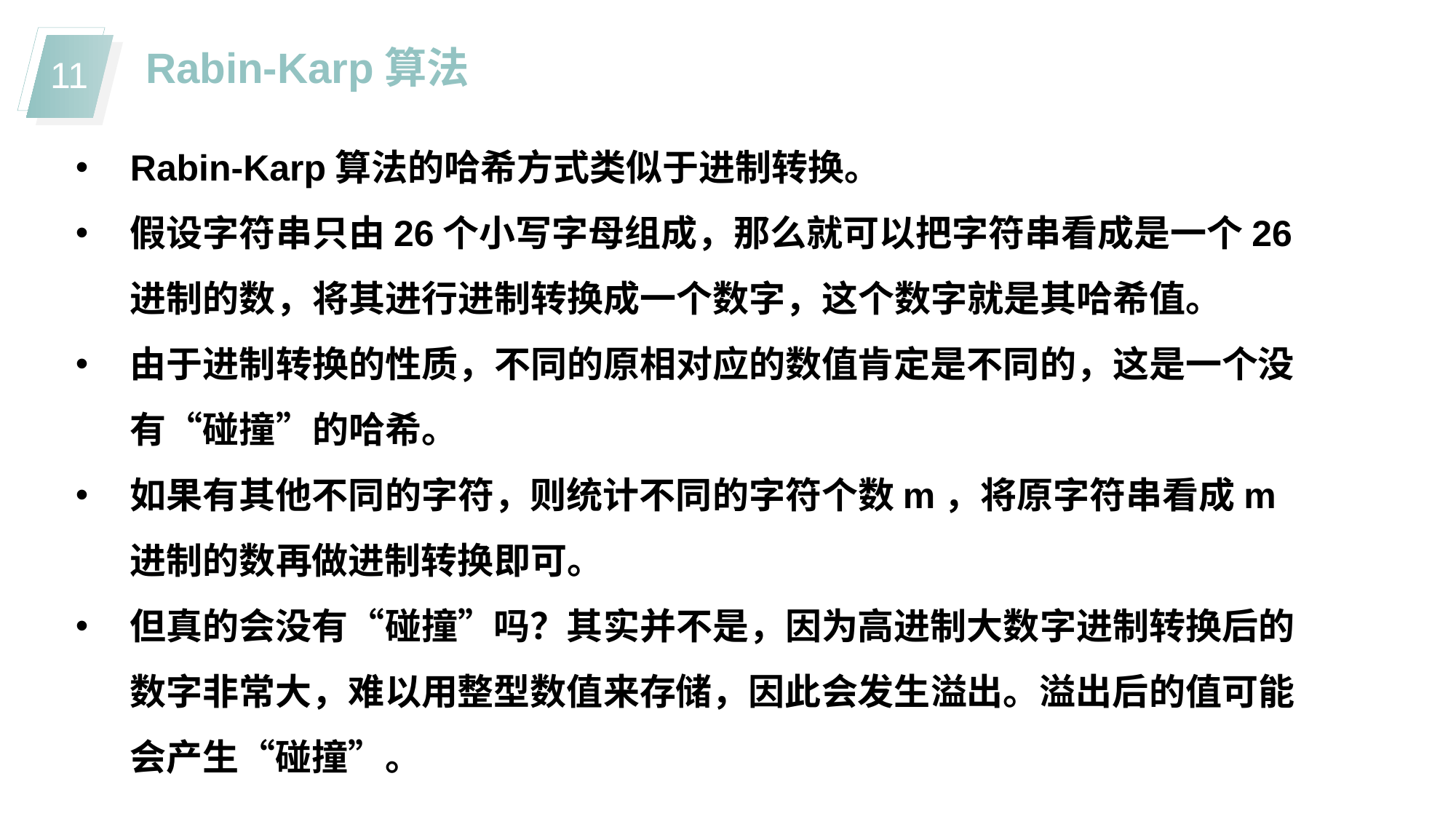

Rabin-Karp算法
Rabin-Karp算法的哈希方式类似于进制转换。
假设字符串只由26个小写字母组成，那么就可以把字符串看成是一个26进制的数，将其进行进制转换成一个数字，这个数字就是其哈希值。
由于进制转换的性质，不同的原相对应的数值肯定是不同的，这是一个没有“碰撞”的哈希。
如果有其他不同的字符，则统计不同的字符个数m，将原字符串看成m进制的数再做进制转换即可。
但真的会没有“碰撞”吗？其实并不是，因为高进制大数字进制转换后的数字非常大，难以用整型数值来存储，因此会发生溢出。溢出后的值可能会产生“碰撞”。